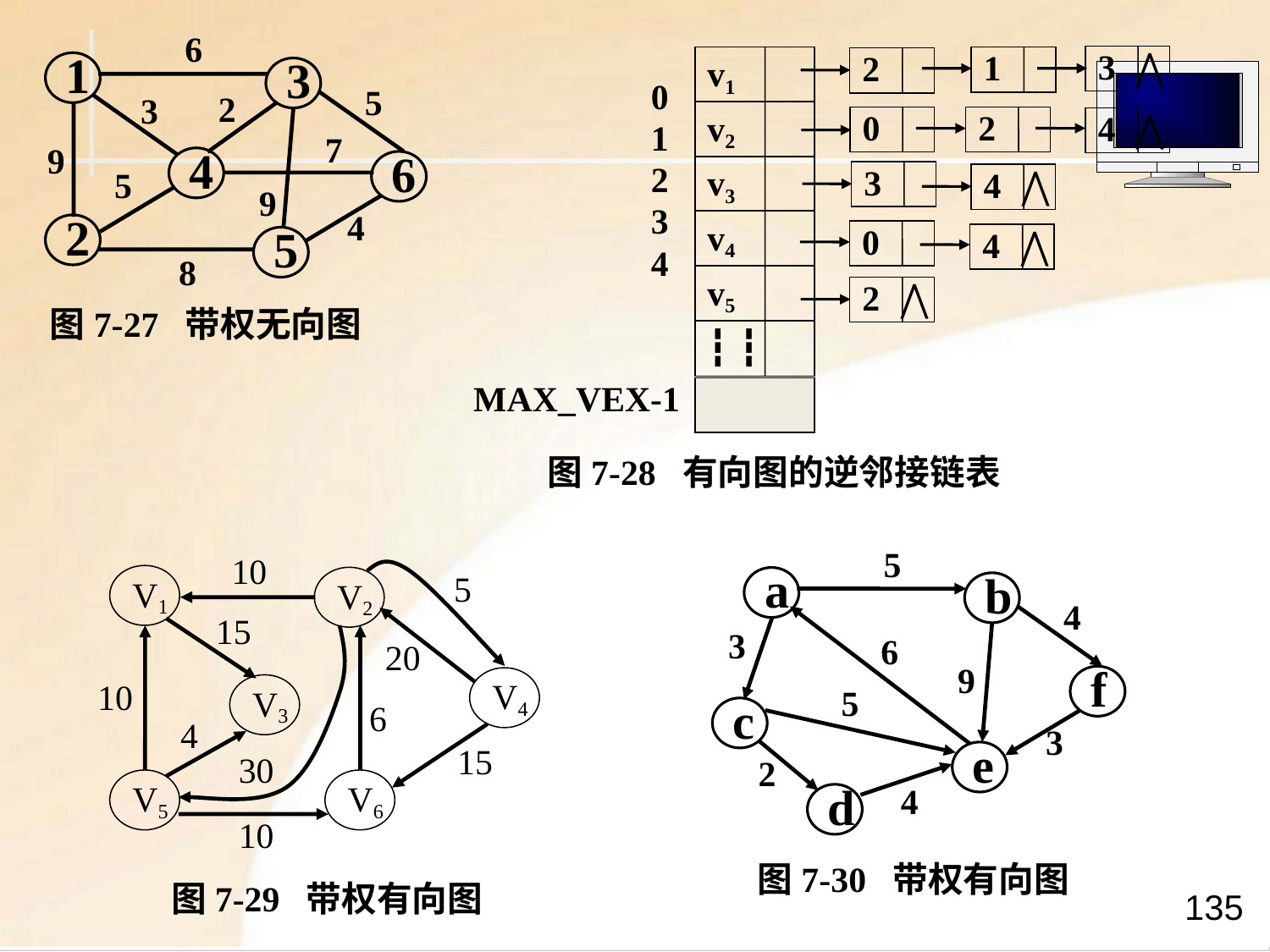

6

1
3
5

2

3

9

9
7

4
6
5

4
2
5

8
图7-27  带权无向图
0
1
2
3
4
v1

v2

v3

v4

v5

┇ ┇

MAX_VEX-1
3  ⋀

1

2

0

2

4  ⋀

3

4  ⋀

0

4  ⋀

2  ⋀

图7-28  有向图的逆邻接链表
5

a
b
4

6

3

9
f
5

c

3

2
e

4
d
图7-30  带权有向图
10

5
V1
V2
15

20

10

30

6
V4
V3
4

15
V5
V6
10

图7-29  带权有向图